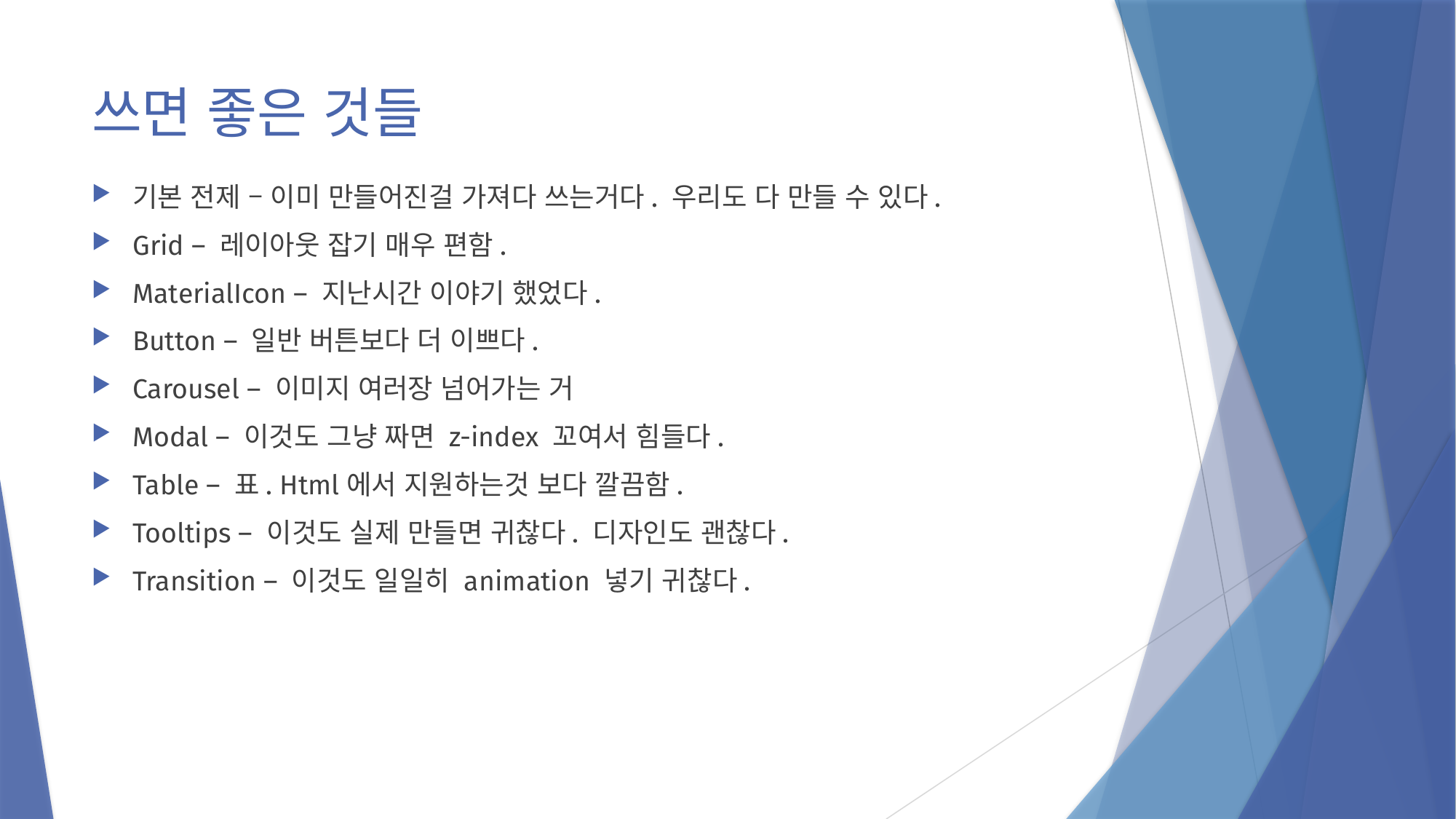

# 쓰면 좋은 것들
기본 전제 – 이미 만들어진걸 가져다 쓰는거다. 우리도 다 만들 수 있다.
Grid – 레이아웃 잡기 매우 편함.
MaterialIcon – 지난시간 이야기 했었다.
Button – 일반 버튼보다 더 이쁘다.
Carousel – 이미지 여러장 넘어가는 거
Modal – 이것도 그냥 짜면 z-index 꼬여서 힘들다.
Table – 표. Html에서 지원하는것 보다 깔끔함.
Tooltips – 이것도 실제 만들면 귀찮다. 디자인도 괜찮다.
Transition – 이것도 일일히 animation 넣기 귀찮다.